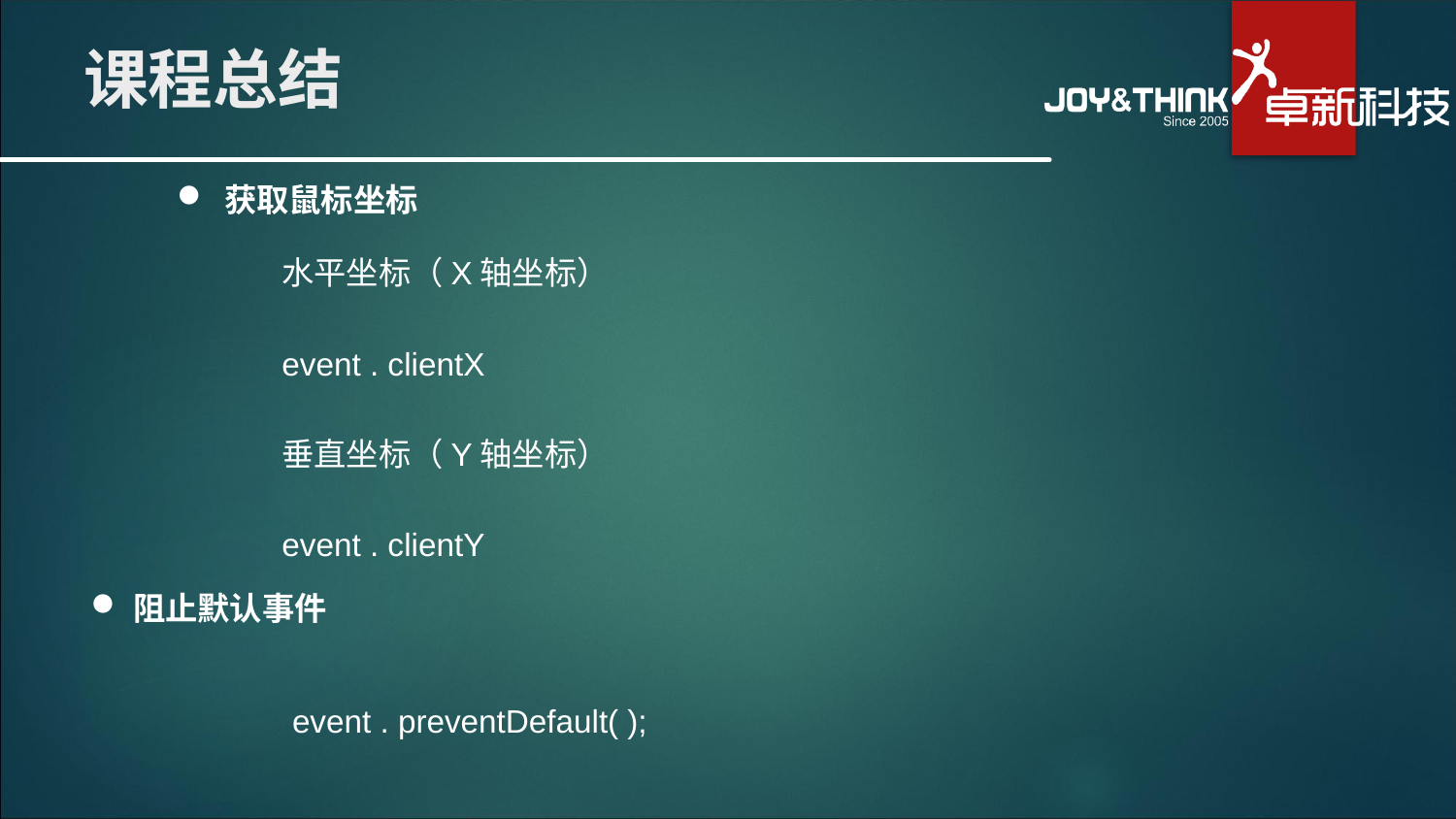

# 课程总结
 获取鼠标坐标
水平坐标（X轴坐标）
event . clientX
垂直坐标（Y轴坐标）
event . clientY
阻止默认事件
event . preventDefault( );